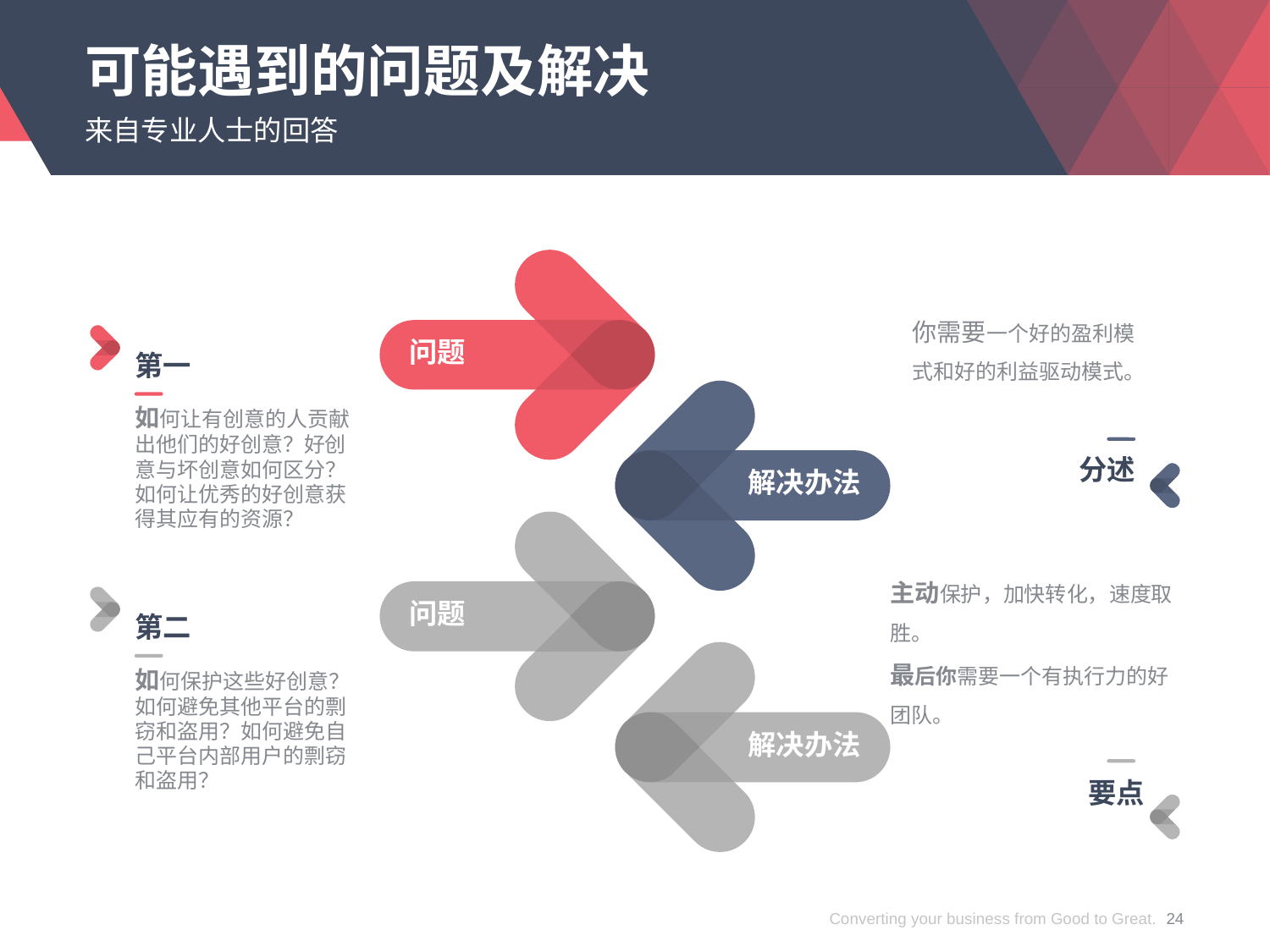

# 可能遇到的问题及解决
来自专业人士的回答

分述

你需要一个好的盈利模式和好的利益驱动模式。

问题
第一

如何让有创意的人贡献出他们的好创意？好创意与坏创意如何区分？如何让优秀的好创意获得其应有的资源？

解决办法

要点

主动保护，加快转化，速度取胜。
最后你需要一个有执行力的好团队。

问题
第二

如何保护这些好创意？如何避免其他平台的剽窃和盗用？如何避免自己平台内部用户的剽窃和盗用？

解决办法

Converting your business from Good to Great.
24